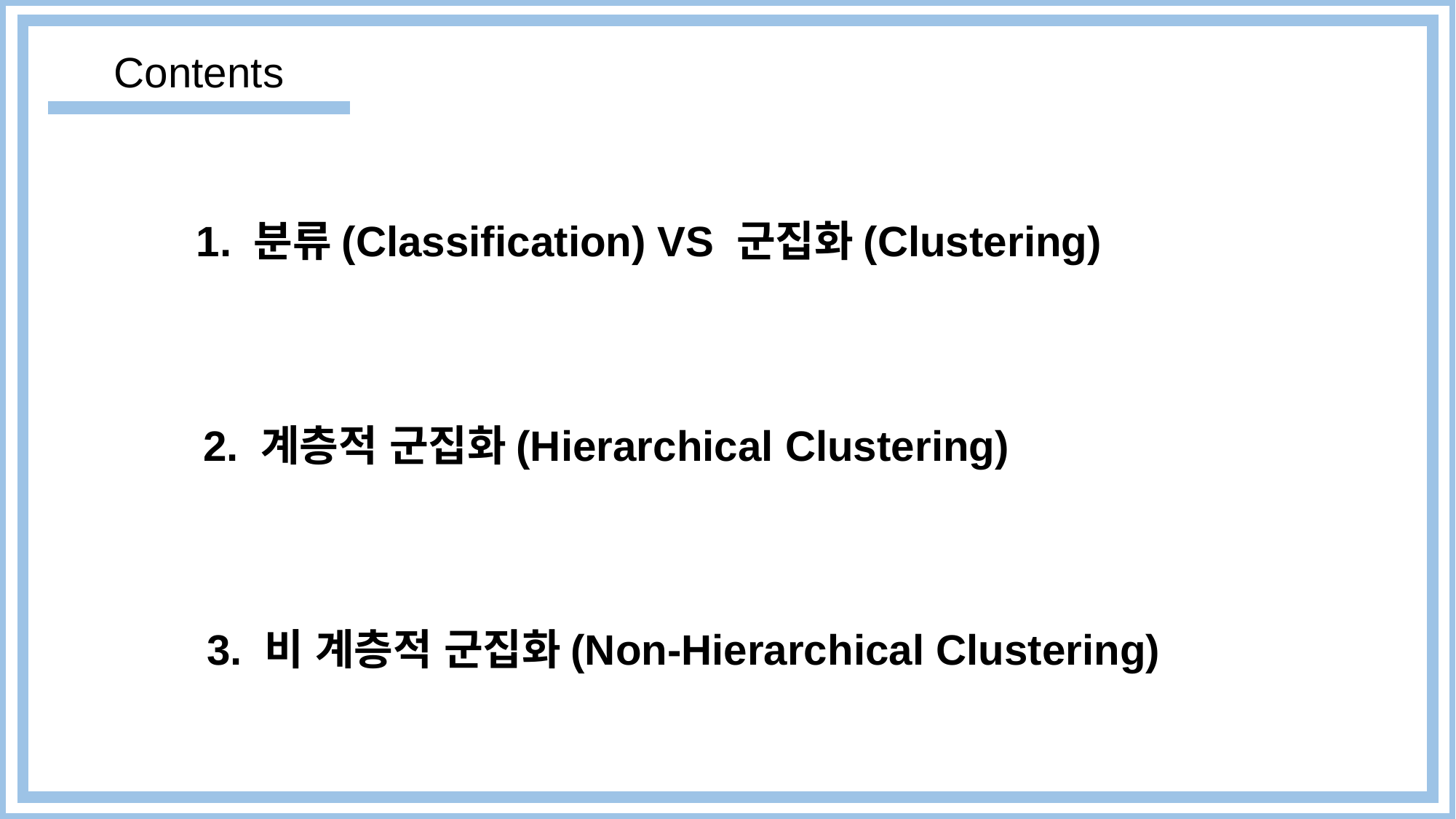

Contents

1. 분류(Classification) VS 군집화(Clustering)
2. 계층적 군집화(Hierarchical Clustering)
3. 비 계층적 군집화(Non-Hierarchical Clustering)